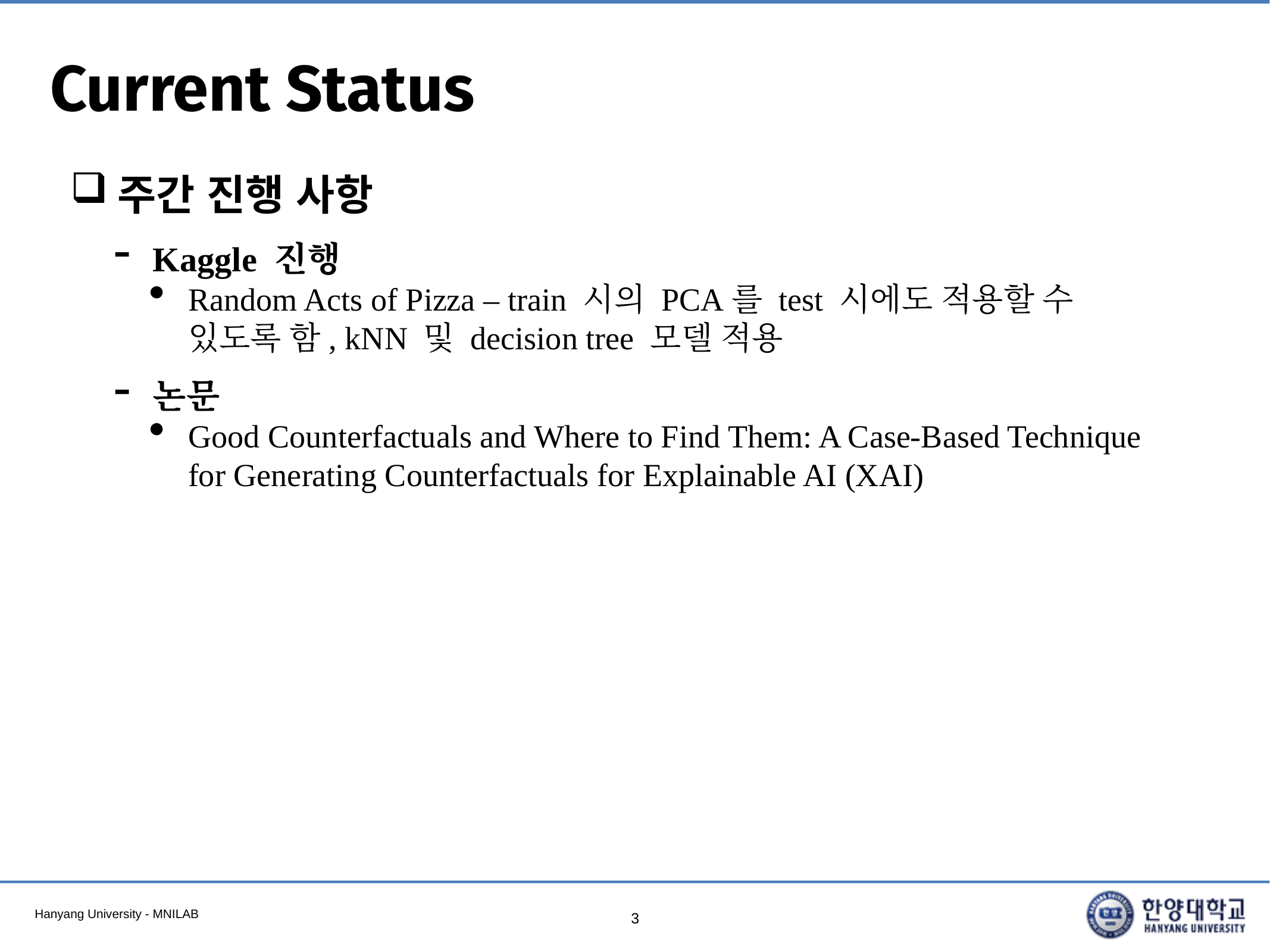

# Current Status
주간 진행 사항
Kaggle 진행
Random Acts of Pizza – train 시의 PCA를 test 시에도 적용할 수 있도록 함, kNN 및 decision tree 모델 적용
논문
Good Counterfactuals and Where to Find Them: A Case-Based Technique for Generating Counterfactuals for Explainable AI (XAI)
3